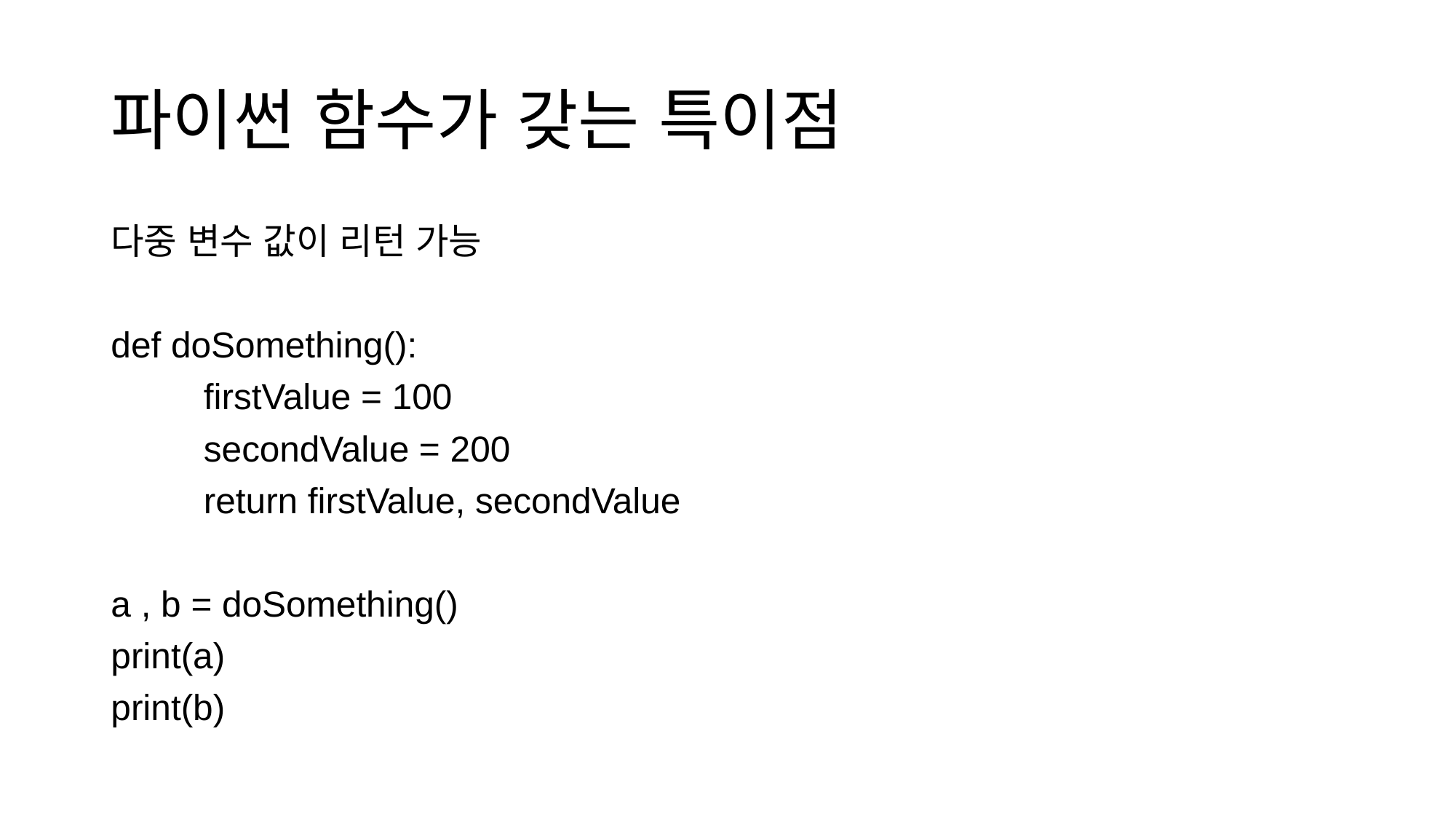

# 파이썬 함수가 갖는 특이점
다중 변수 값이 리턴 가능

def doSomething():
	firstValue = 100
	secondValue = 200
	return firstValue, secondValue

a , b = doSomething()
print(a)
print(b)